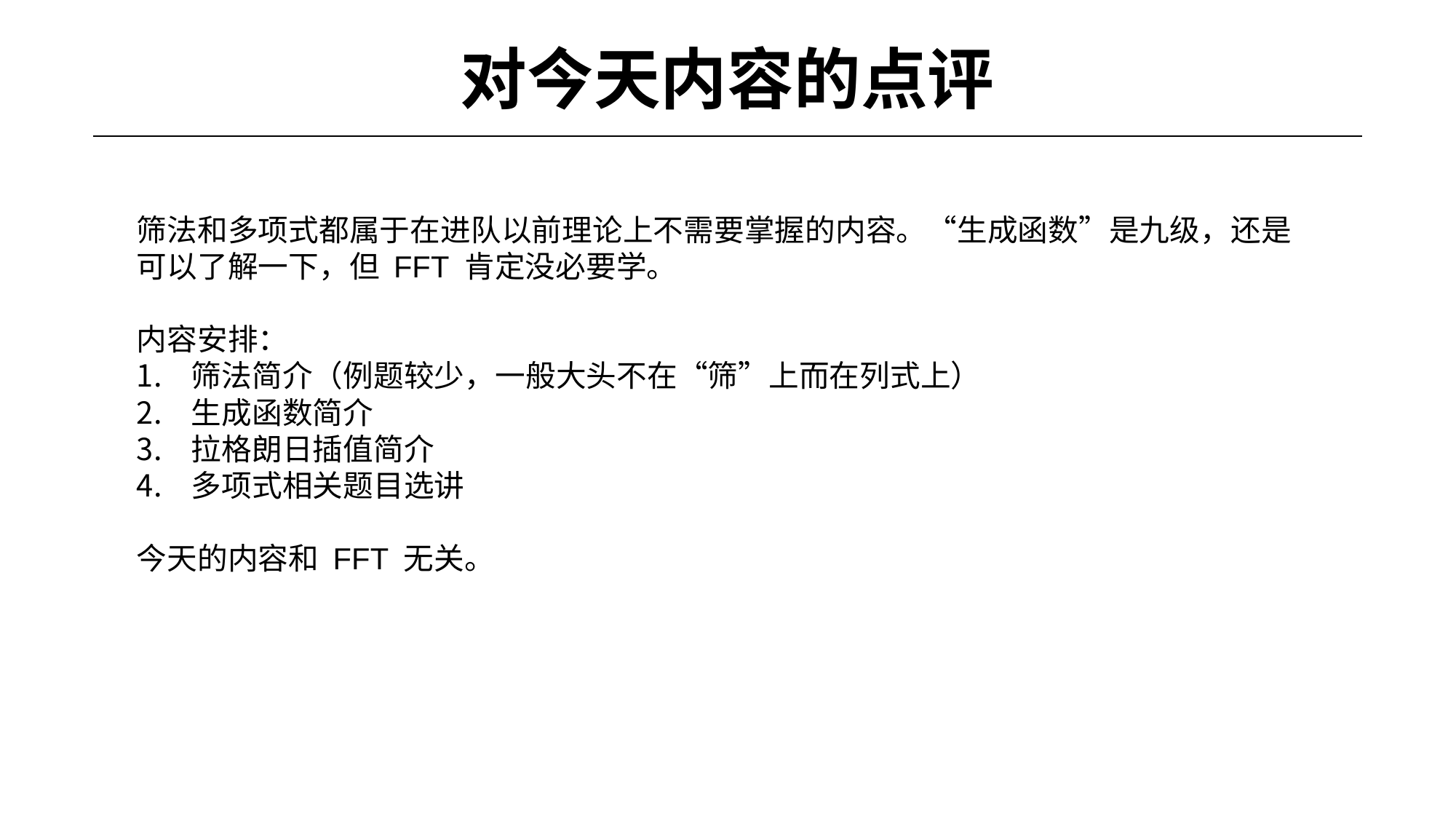

# 对今天内容的点评
筛法和多项式都属于在进队以前理论上不需要掌握的内容。“生成函数”是九级，还是可以了解一下，但 FFT 肯定没必要学。

内容安排：
筛法简介（例题较少，一般大头不在“筛”上而在列式上）
生成函数简介
拉格朗日插值简介
多项式相关题目选讲

今天的内容和 FFT 无关。